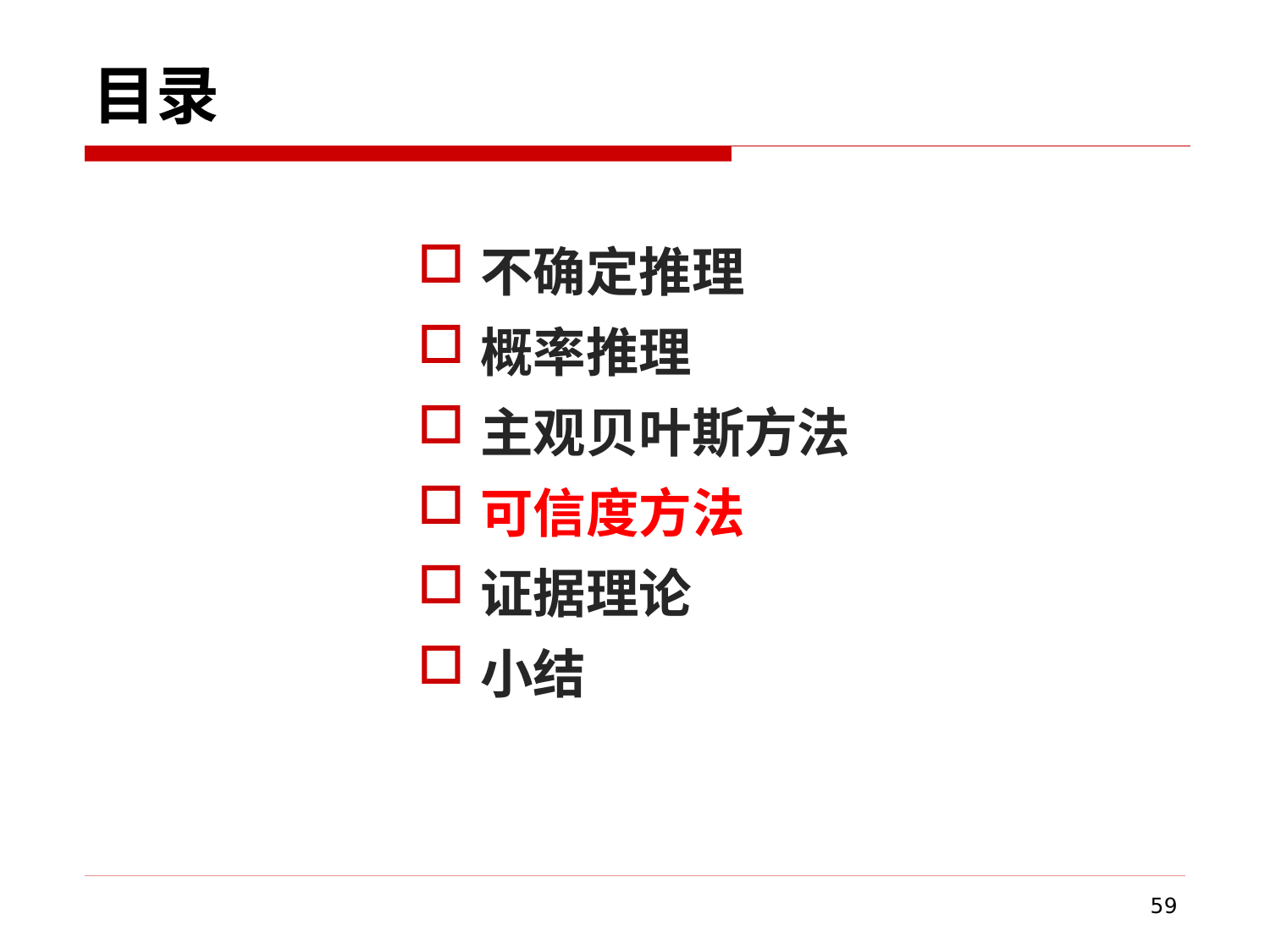

# 目录
不确定推理
概率推理
主观贝叶斯方法
可信度方法
证据理论
小结
59